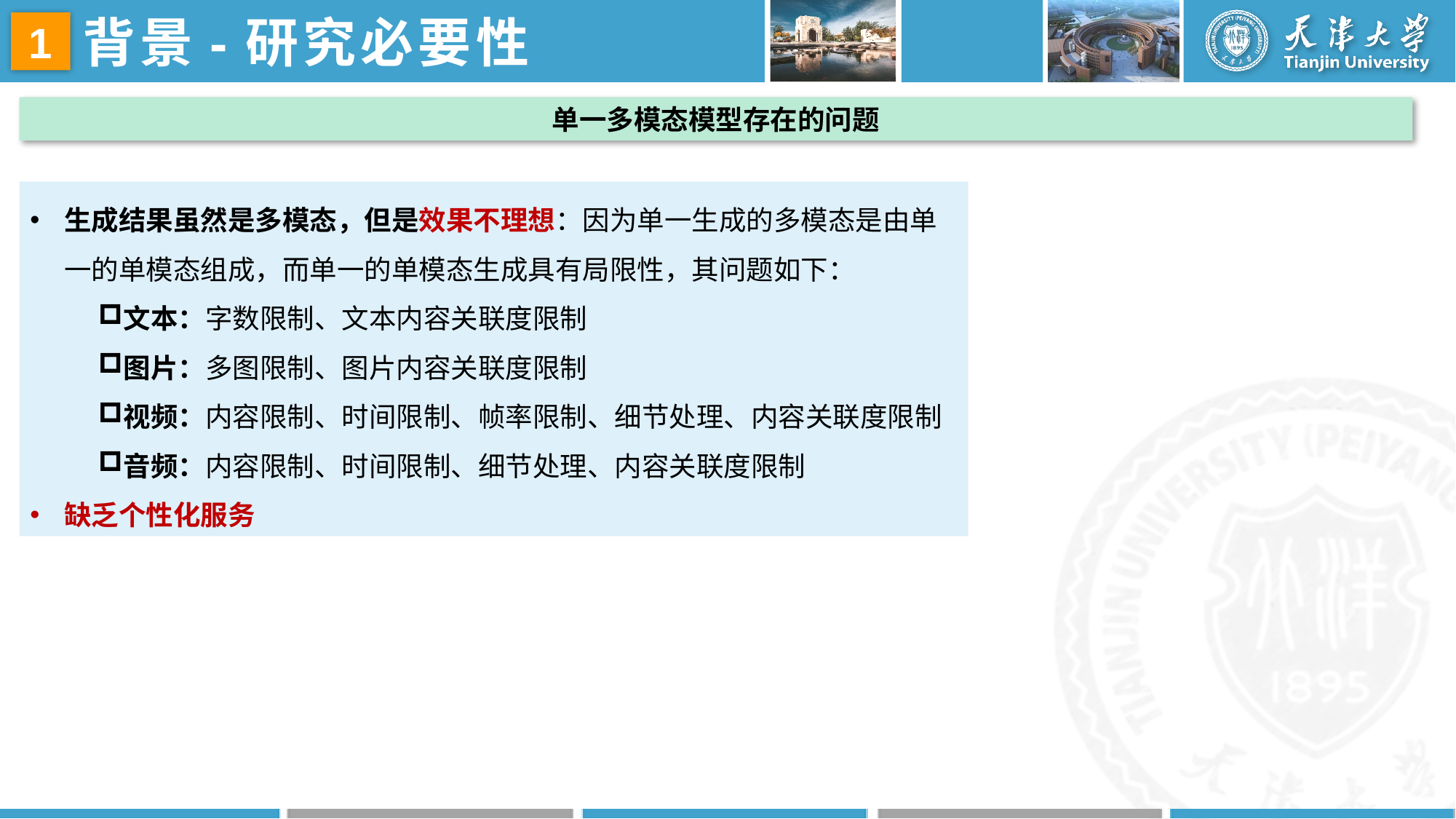

# 背景-研究必要性
1
单一多模态模型存在的问题
生成结果虽然是多模态，但是效果不理想：因为单一生成的多模态是由单一的单模态组成，而单一的单模态生成具有局限性，其问题如下：
文本：字数限制、文本内容关联度限制
图片：多图限制、图片内容关联度限制
视频：内容限制、时间限制、帧率限制、细节处理、内容关联度限制
音频：内容限制、时间限制、细节处理、内容关联度限制
缺乏个性化服务